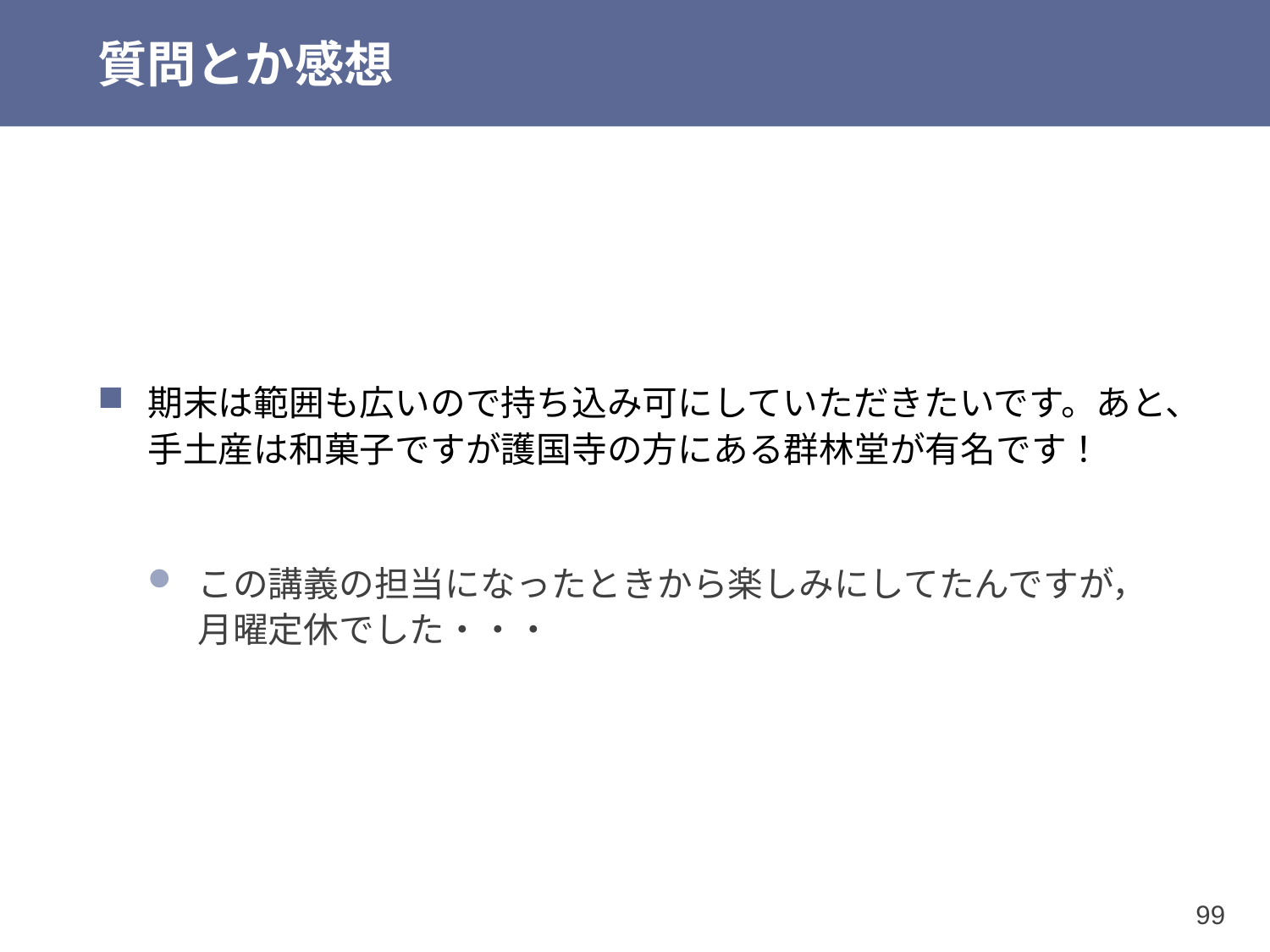

# 質問とか感想
期末は範囲も広いので持ち込み可にしていただきたいです。あと、手土産は和菓子ですが護国寺の方にある群林堂が有名です！

この講義の担当になったときから楽しみにしてたんですが，月曜定休でした・・・